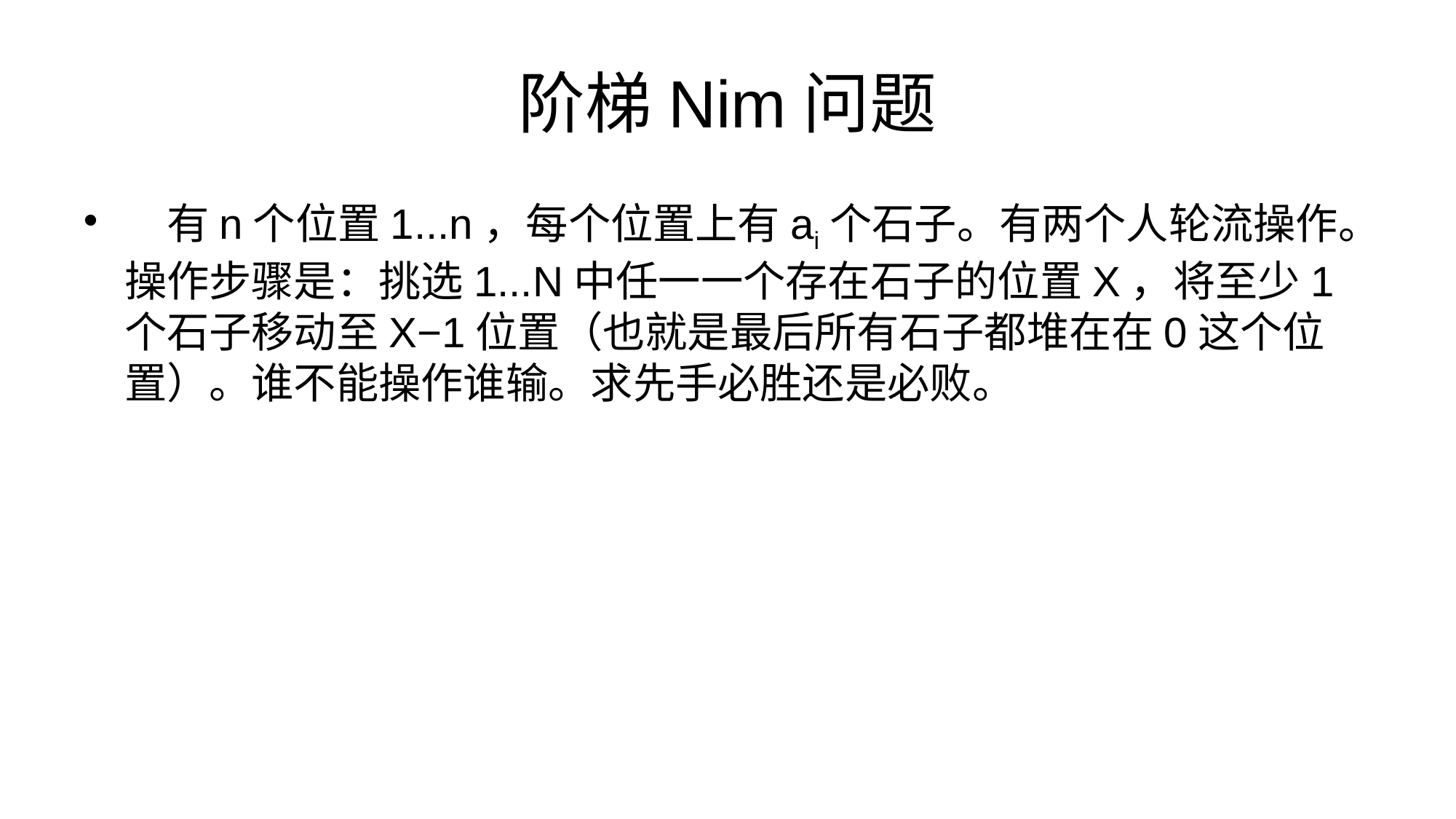

# 阶梯Nim问题
　有n个位置1...n，每个位置上有ai个石子。有两个人轮流操作。操作步骤是：挑选1...N中任一一个存在石子的位置X，将至少1个石子移动至X−1位置（也就是最后所有石子都堆在在0这个位置）。谁不能操作谁输。求先手必胜还是必败。